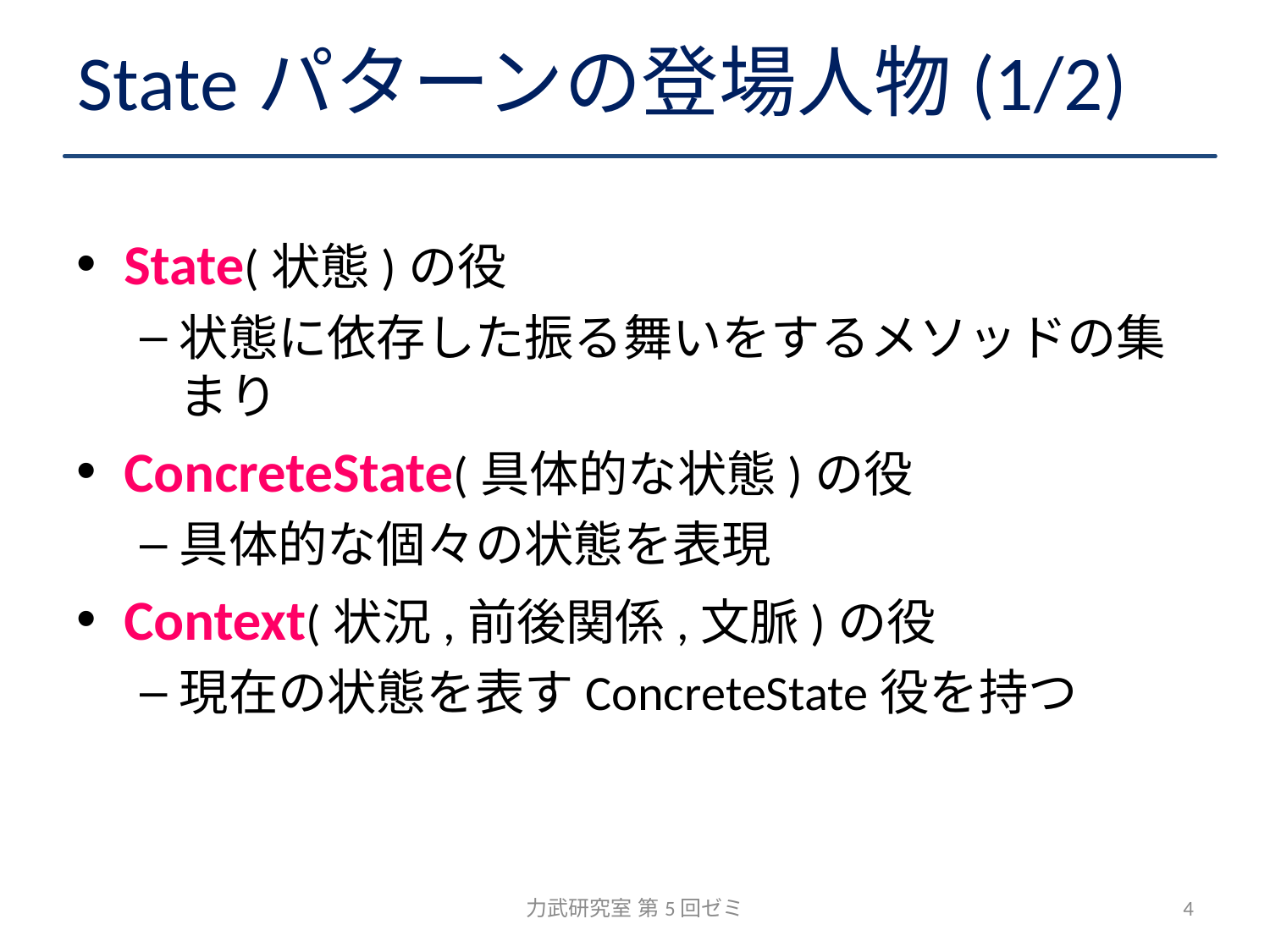

# Stateパターンの登場人物(1/2)
State(状態)の役
状態に依存した振る舞いをするメソッドの集まり
ConcreteState(具体的な状態)の役
具体的な個々の状態を表現
Context(状況,前後関係,文脈)の役
現在の状態を表すConcreteState役を持つ
力武研究室 第5回ゼミ
4